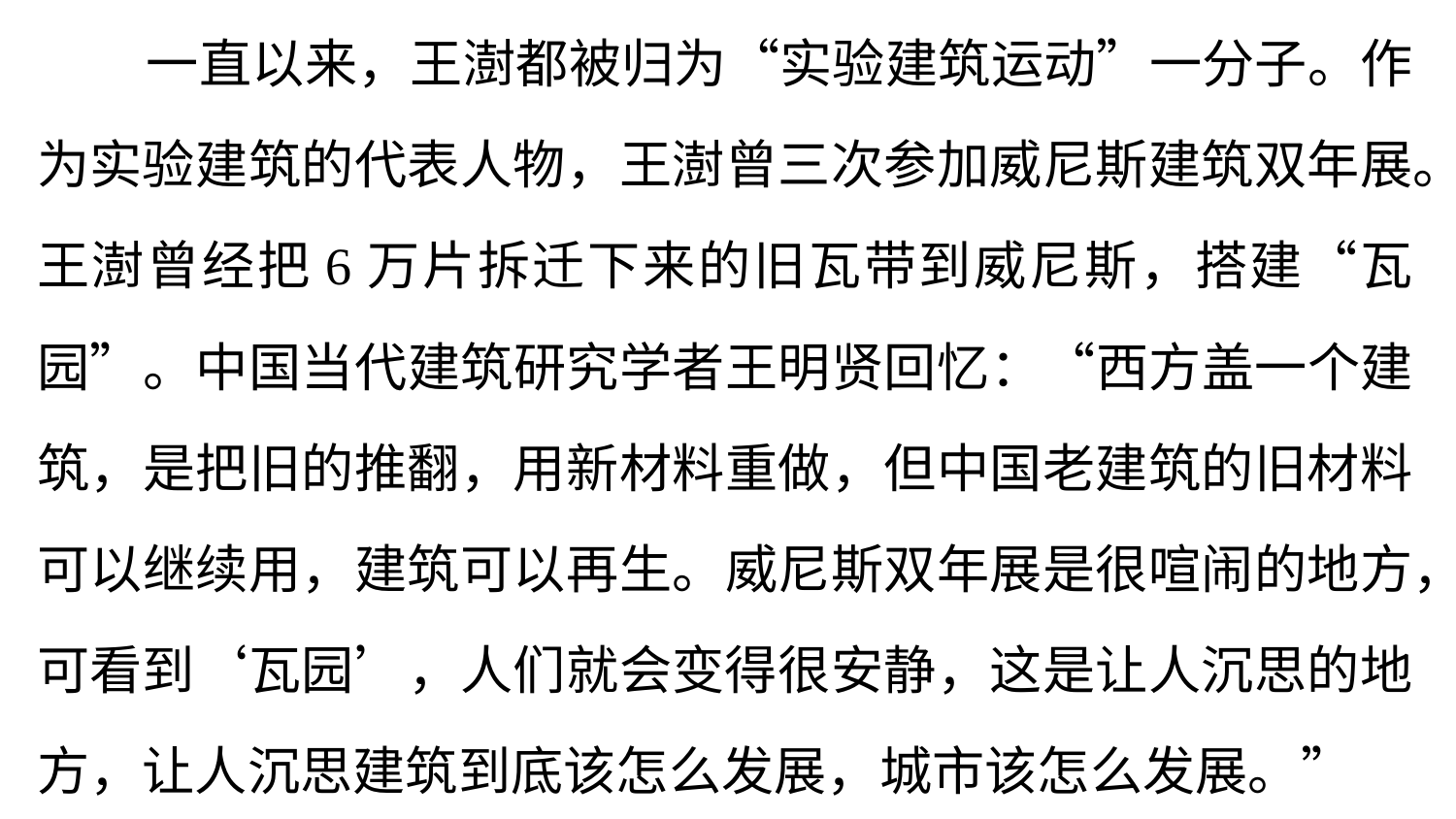

一直以来，王澍都被归为“实验建筑运动”一分子。作为实验建筑的代表人物，王澍曾三次参加威尼斯建筑双年展。王澍曾经把6万片拆迁下来的旧瓦带到威尼斯，搭建“瓦园”。中国当代建筑研究学者王明贤回忆：“西方盖一个建筑，是把旧的推翻，用新材料重做，但中国老建筑的旧材料可以继续用，建筑可以再生。威尼斯双年展是很喧闹的地方，可看到‘瓦园’，人们就会变得很安静，这是让人沉思的地方，让人沉思建筑到底该怎么发展，城市该怎么发展。”